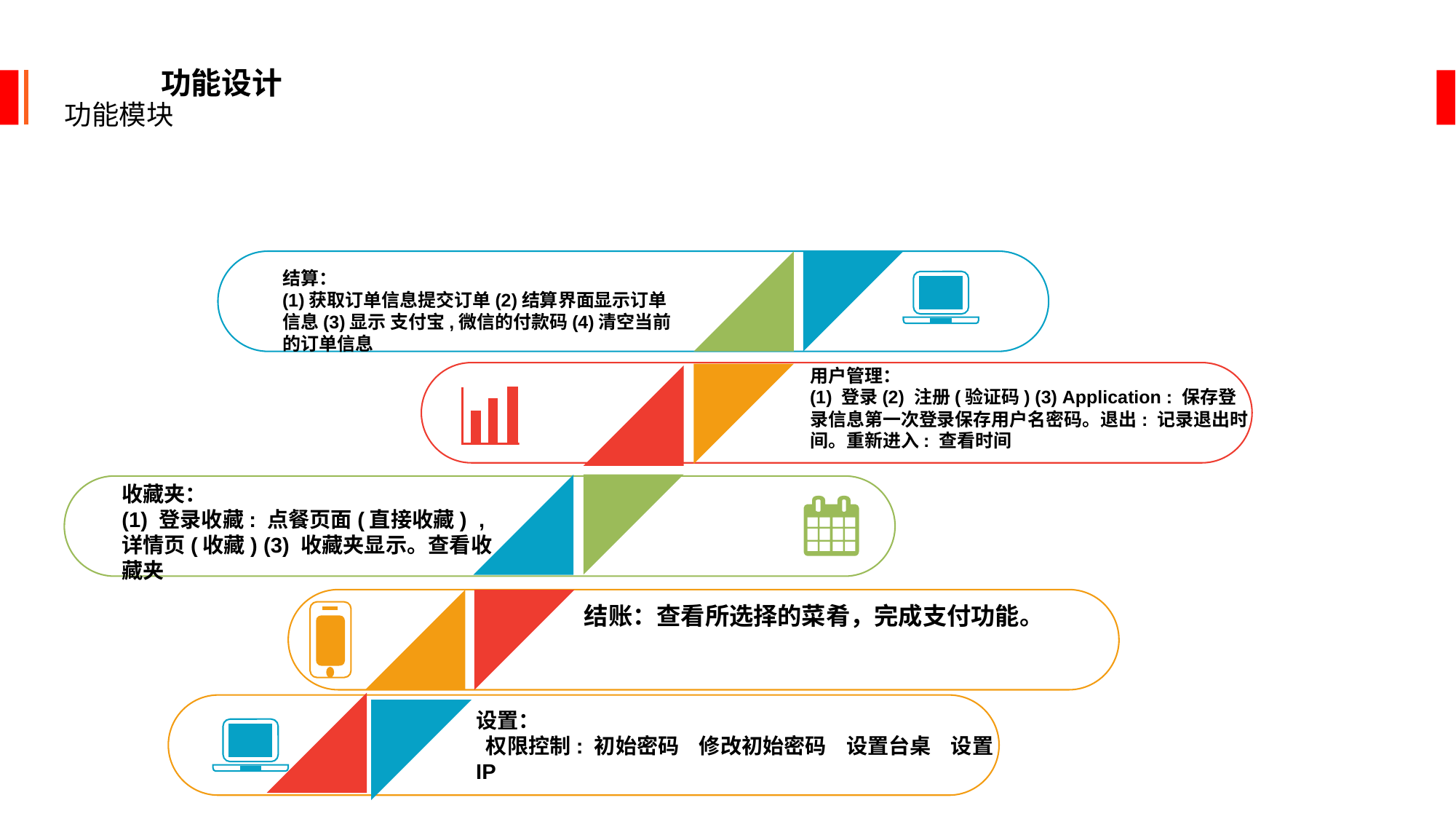

功能设计

功能模块
师课程信息。

结算：
(1)获取订单信息提交订单(2)结算界面显示订单信息(3)显示 支付宝,微信的付款码(4)清空当前的订单信息

用户管理：
(1) 登录(2) 注册(验证码) (3) Application : 保存登录信息第一次登录保存用户名密码。退出: 记录退出时间。重新进入: 查看时间

收藏夹：
(1) 登录收藏: 点餐页面(直接收藏)  , 详情页(收藏) (3) 收藏夹显示。查看收藏夹

结账：查看所选择的菜肴，完成支付功能。

设置：
 权限控制: 初始密码    修改初始密码    设置台桌    设置IP